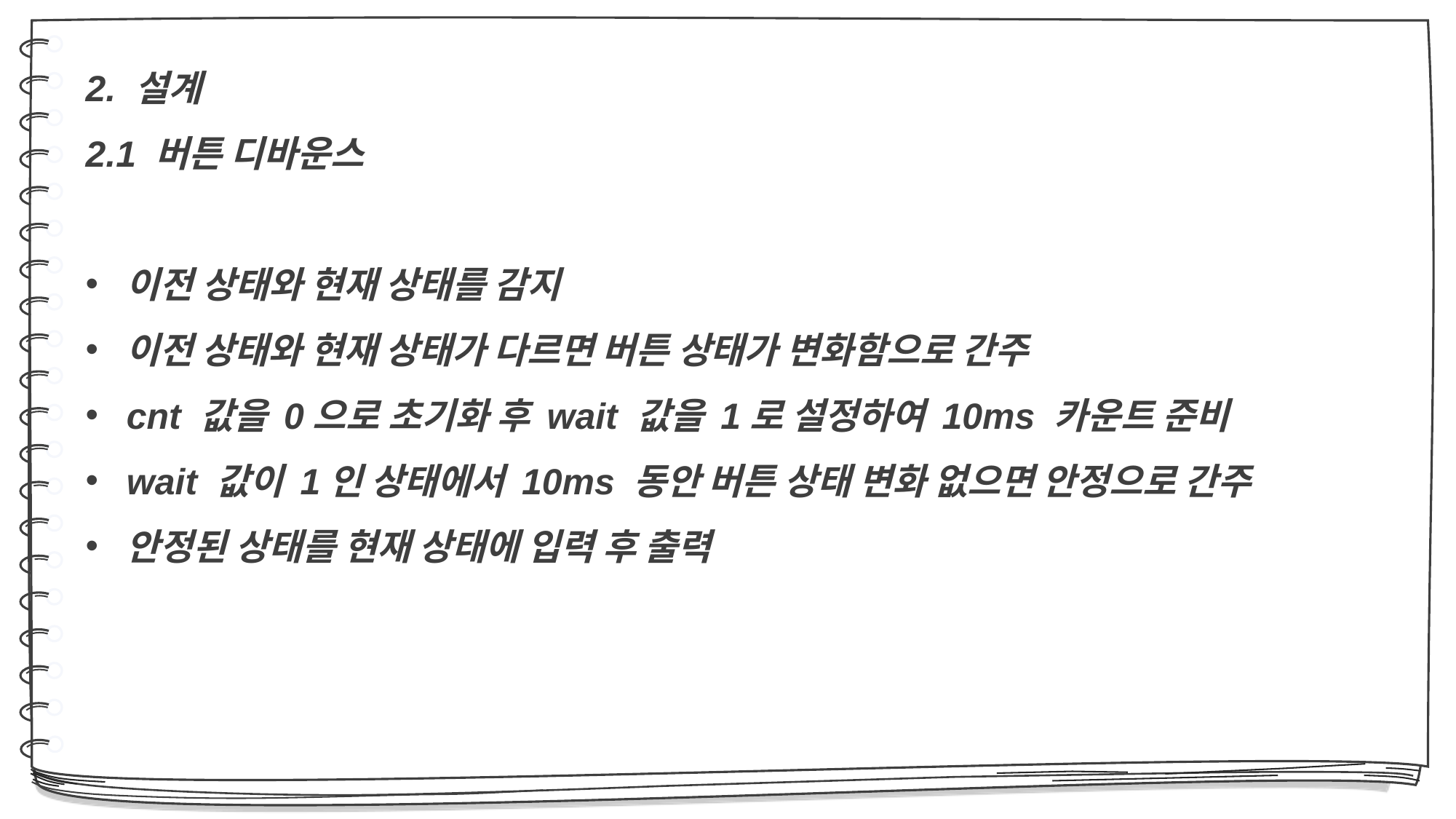

2. 설계
2.1 버튼 디바운스

이전 상태와 현재 상태를 감지
이전 상태와 현재 상태가 다르면 버튼 상태가 변화함으로 간주
cnt 값을 0으로 초기화 후 wait 값을 1로 설정하여 10ms 카운트 준비
wait 값이 1인 상태에서 10ms 동안 버튼 상태 변화 없으면 안정으로 간주
안정된 상태를 현재 상태에 입력 후 출력